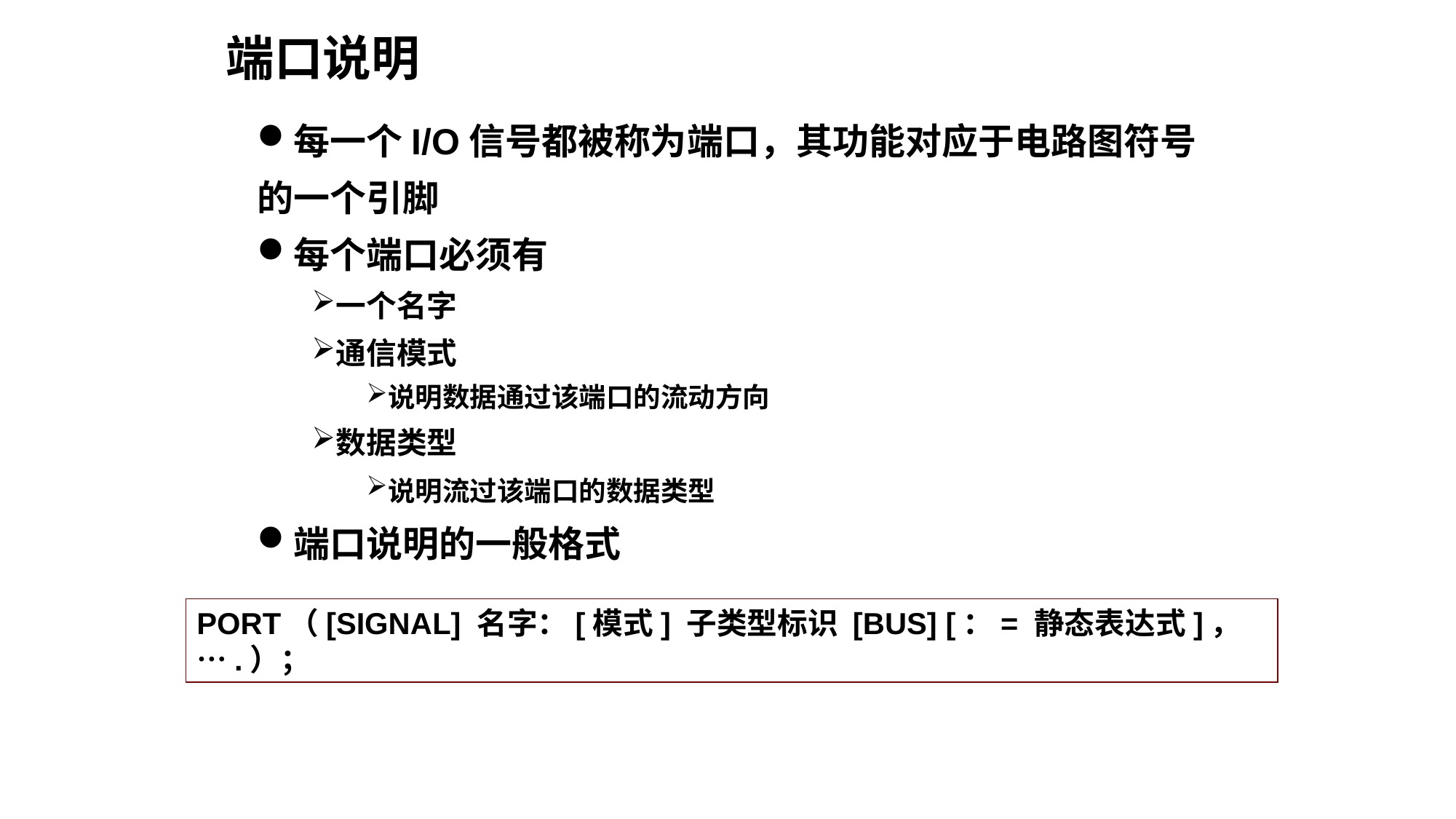

端口说明
每一个I/O信号都被称为端口，其功能对应于电路图符号的一个引脚
每个端口必须有
一个名字
通信模式
说明数据通过该端口的流动方向
数据类型
说明流过该端口的数据类型
端口说明的一般格式
PORT（[SIGNAL] 名字：[模式] 子类型标识 [BUS] [：= 静态表达式]，….）；